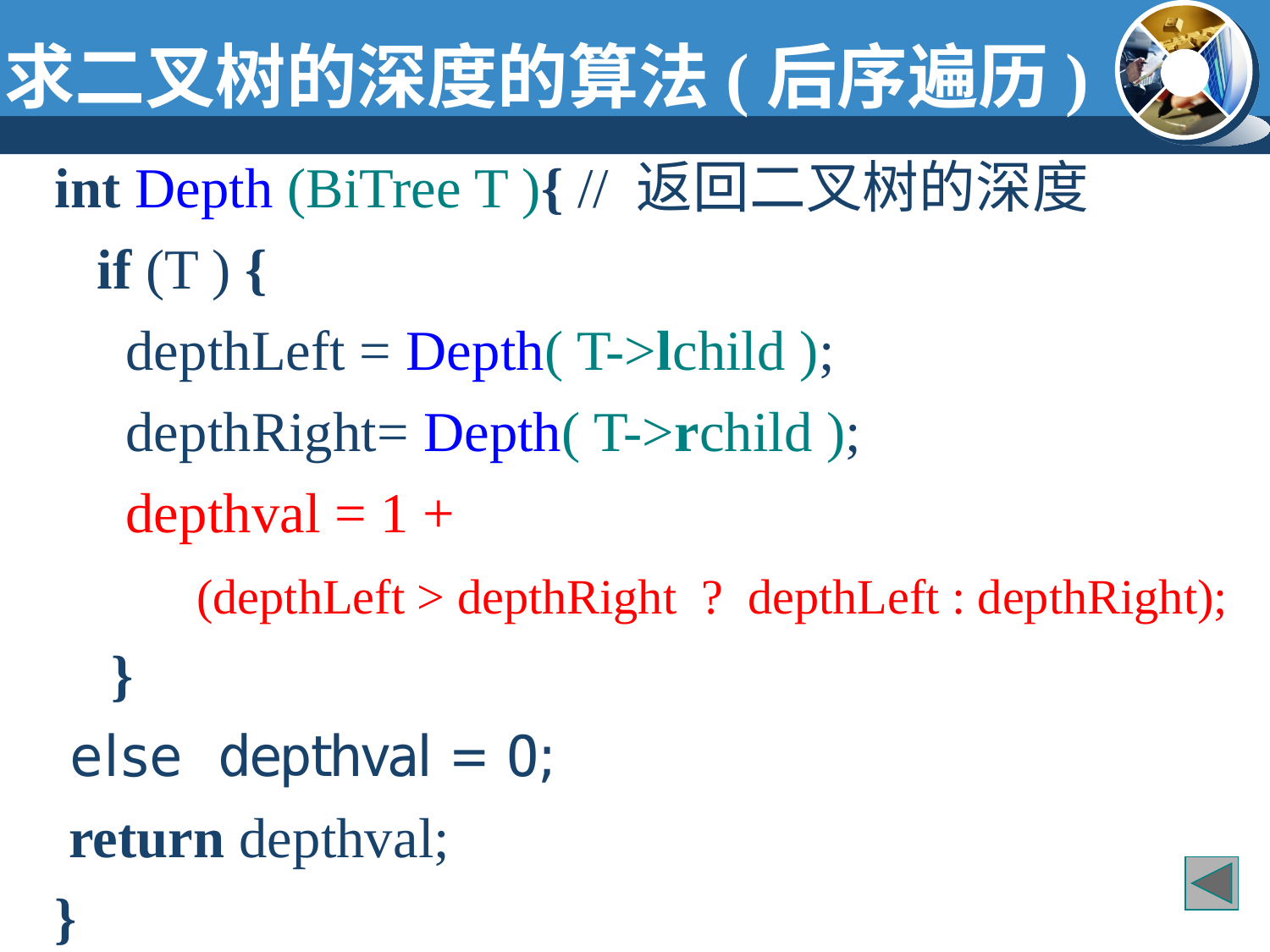

求二叉树的深度的算法(后序遍历)
int Depth (BiTree T ){ // 返回二叉树的深度
   if (T ) {
     depthLeft = Depth( T->lchild );
     depthRight= Depth( T->rchild );
     depthval = 1 +
          (depthLeft > depthRight  ?  depthLeft : depthRight);
    }
 else  depthval = 0;
 return depthval;
}